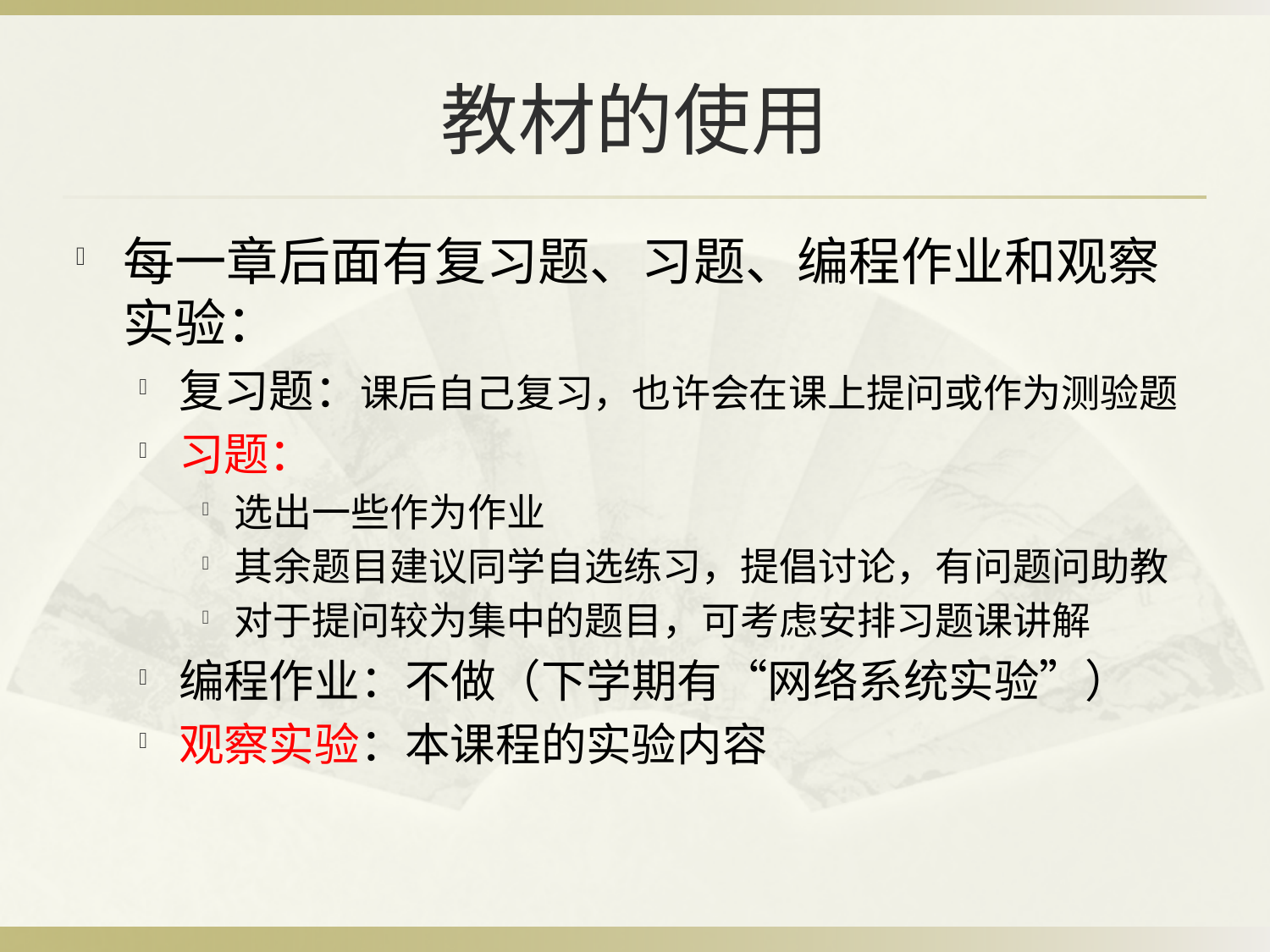

# 教材的使用
每一章后面有复习题、习题、编程作业和观察实验：
复习题：课后自己复习，也许会在课上提问或作为测验题
习题：
选出一些作为作业
其余题目建议同学自选练习，提倡讨论，有问题问助教
对于提问较为集中的题目，可考虑安排习题课讲解
编程作业：不做（下学期有“网络系统实验”）
观察实验：本课程的实验内容